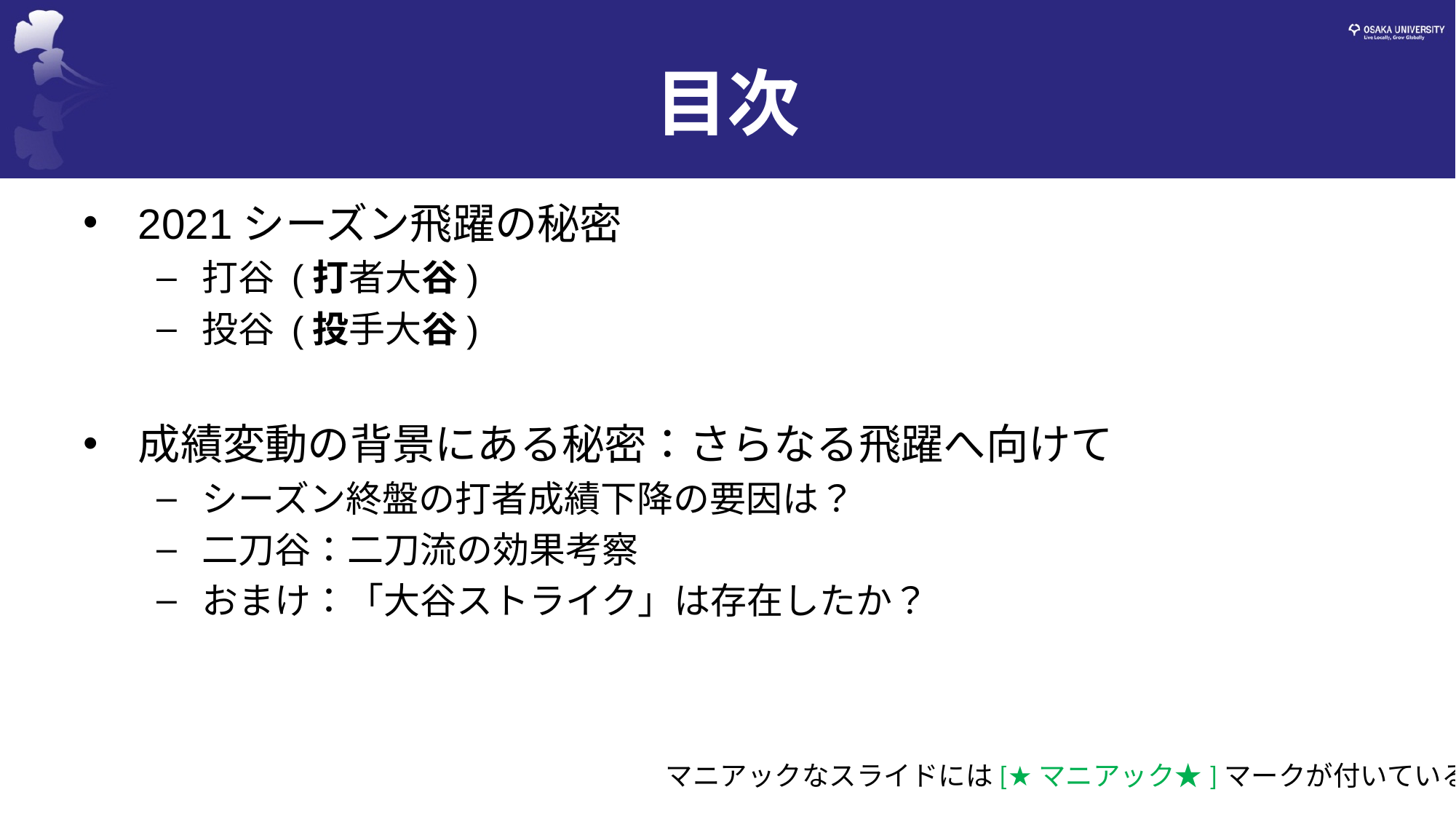

# 目次
2021シーズン飛躍の秘密
打谷 (打者大谷)
投谷 (投手大谷)

成績変動の背景にある秘密：さらなる飛躍へ向けて
シーズン終盤の打者成績下降の要因は？
二刀谷：二刀流の効果考察
おまけ：「大谷ストライク」は存在したか？
マニアックなスライドには[★マニアック★]マークが付いているよ